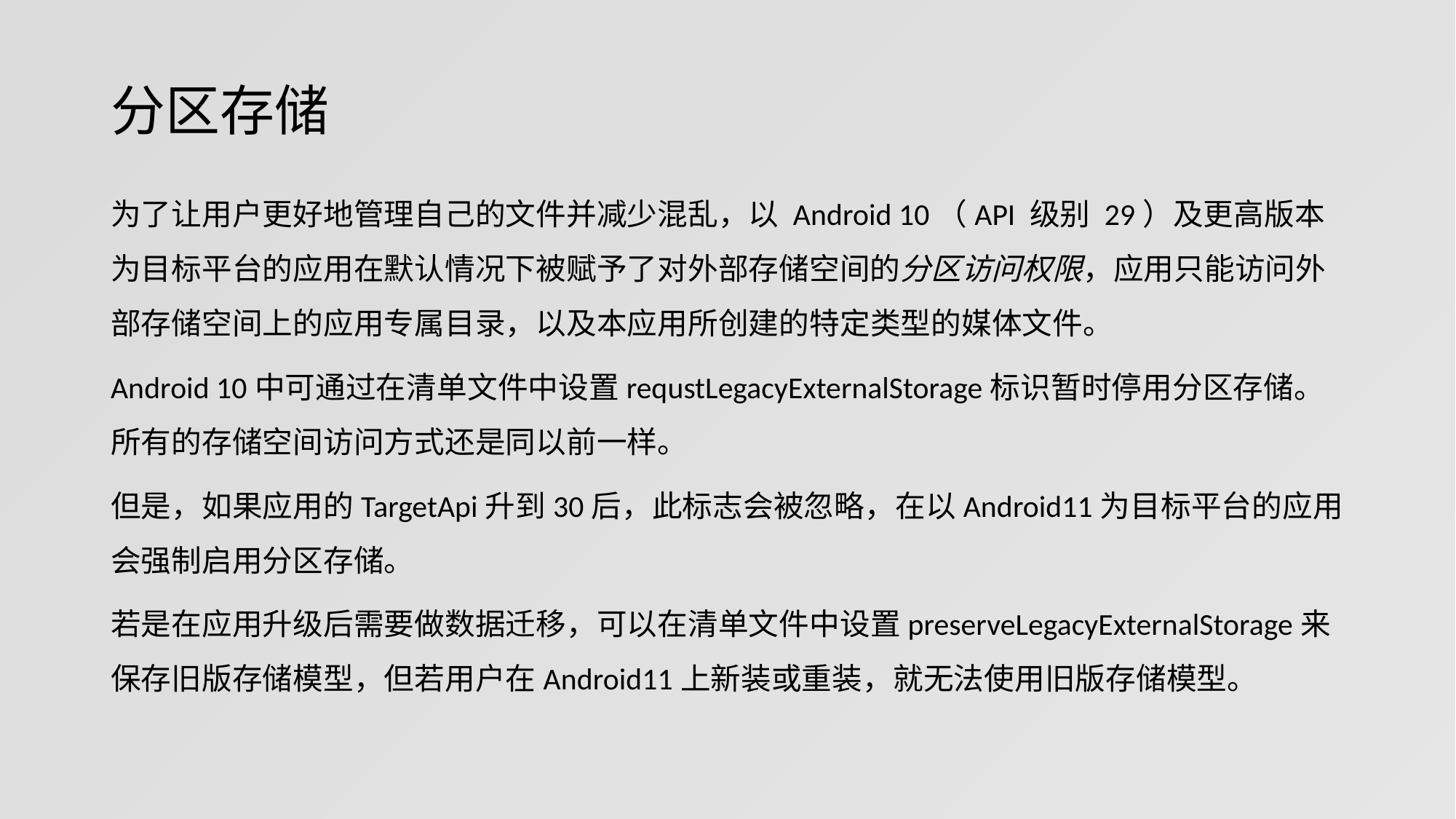

# 分区存储
为了让用户更好地管理自己的文件并减少混乱，以 Android 10（API 级别 29）及更高版本为目标平台的应用在默认情况下被赋予了对外部存储空间的分区访问权限，应用只能访问外部存储空间上的应用专属目录，以及本应用所创建的特定类型的媒体文件。
Android 10中可通过在清单文件中设置requstLegacyExternalStorage标识暂时停用分区存储。所有的存储空间访问方式还是同以前一样。
但是，如果应用的TargetApi升到30后，此标志会被忽略，在以Android11为目标平台的应用会强制启用分区存储。
若是在应用升级后需要做数据迁移，可以在清单文件中设置preserveLegacyExternalStorage来保存旧版存储模型，但若用户在Android11上新装或重装，就无法使用旧版存储模型。